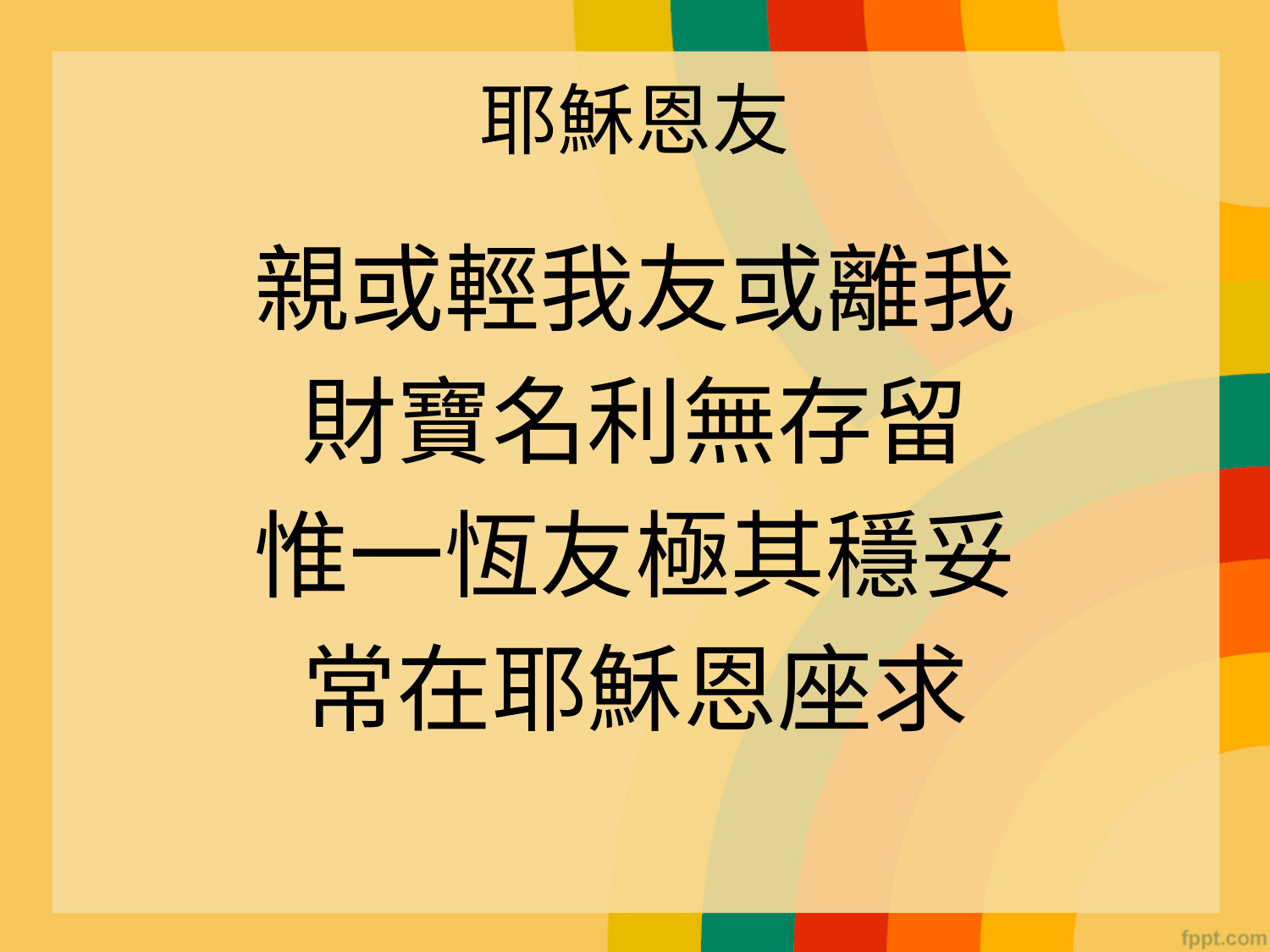

# 耶穌恩友
親或輕我友或離我
財寶名利無存留
惟一恆友極其穩妥
常在耶穌恩座求